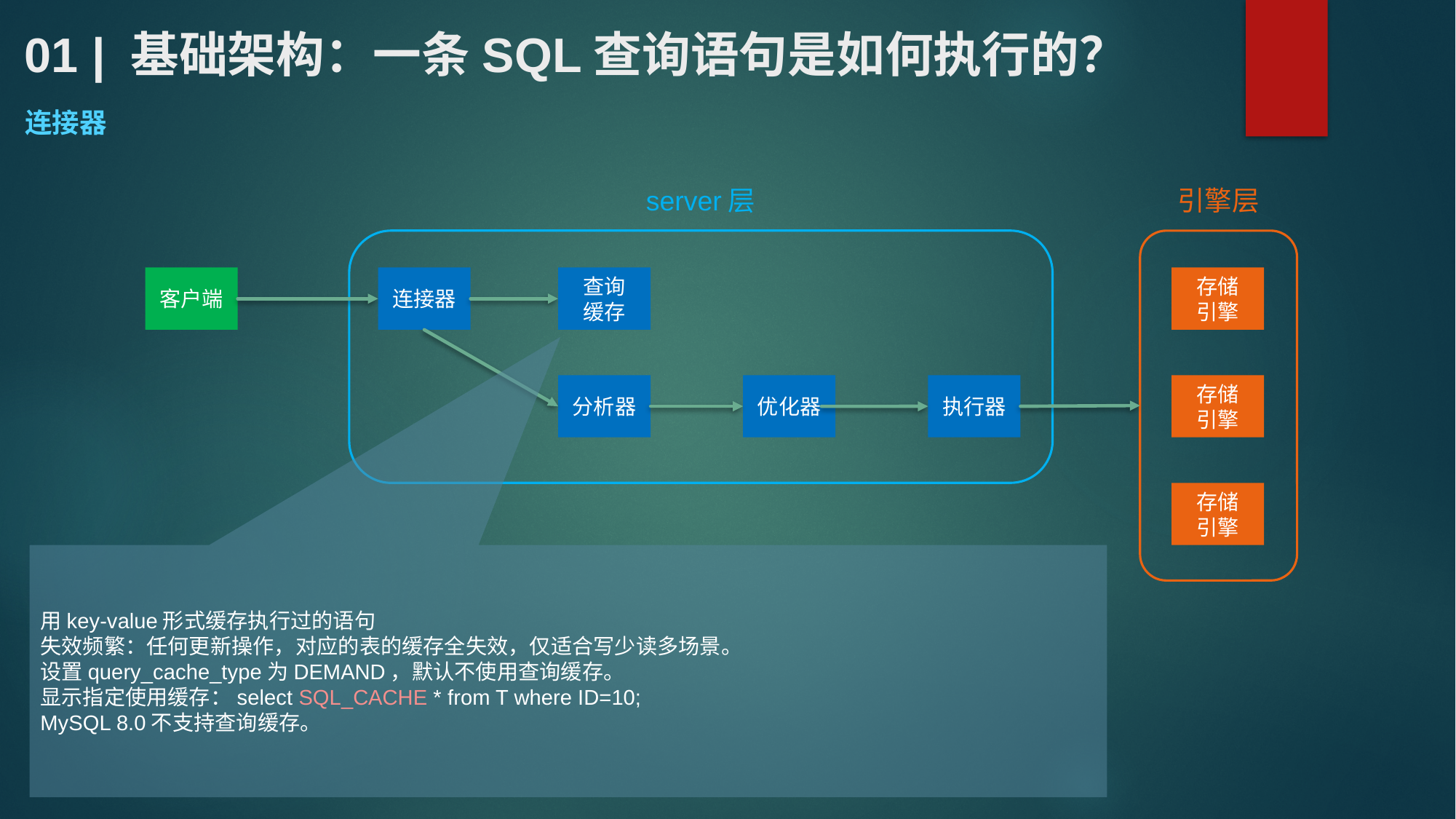

# 01 | 基础架构：一条SQL查询语句是如何执行的？
连接器
server层
引擎层

客户端
连接器
查询
缓存
存储
引擎
分析器
优化器
执行器
存储
引擎
存储
引擎
用key-value形式缓存执行过的语句
失效频繁：任何更新操作，对应的表的缓存全失效，仅适合写少读多场景。
设置query_cache_type为DEMAND，默认不使用查询缓存。
显示指定使用缓存：select SQL_CACHE * from T where ID=10;
MySQL 8.0不支持查询缓存。